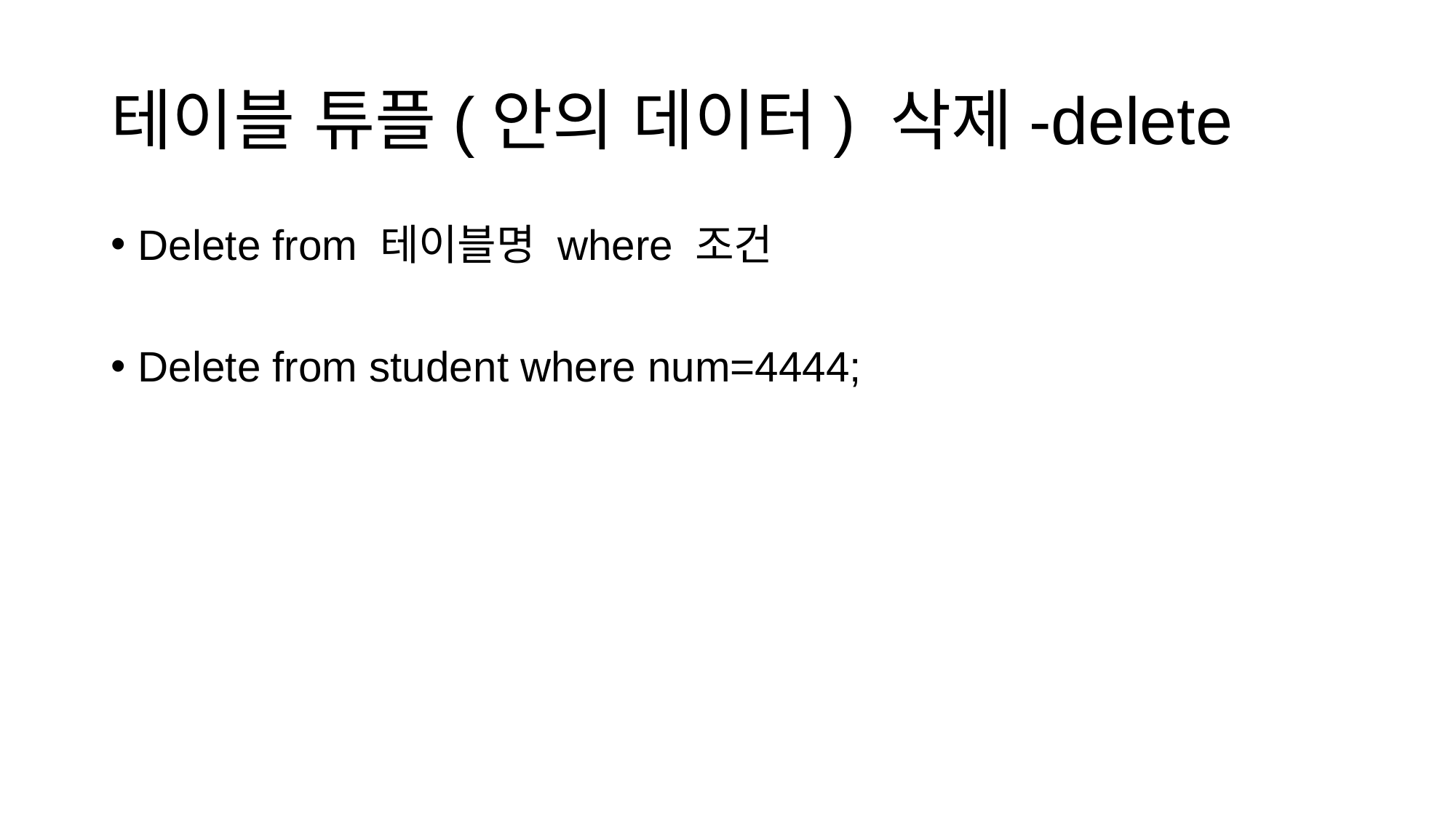

# 테이블 튜플(안의 데이터) 삭제-delete
Delete from 테이블명 where 조건

Delete from student where num=4444;